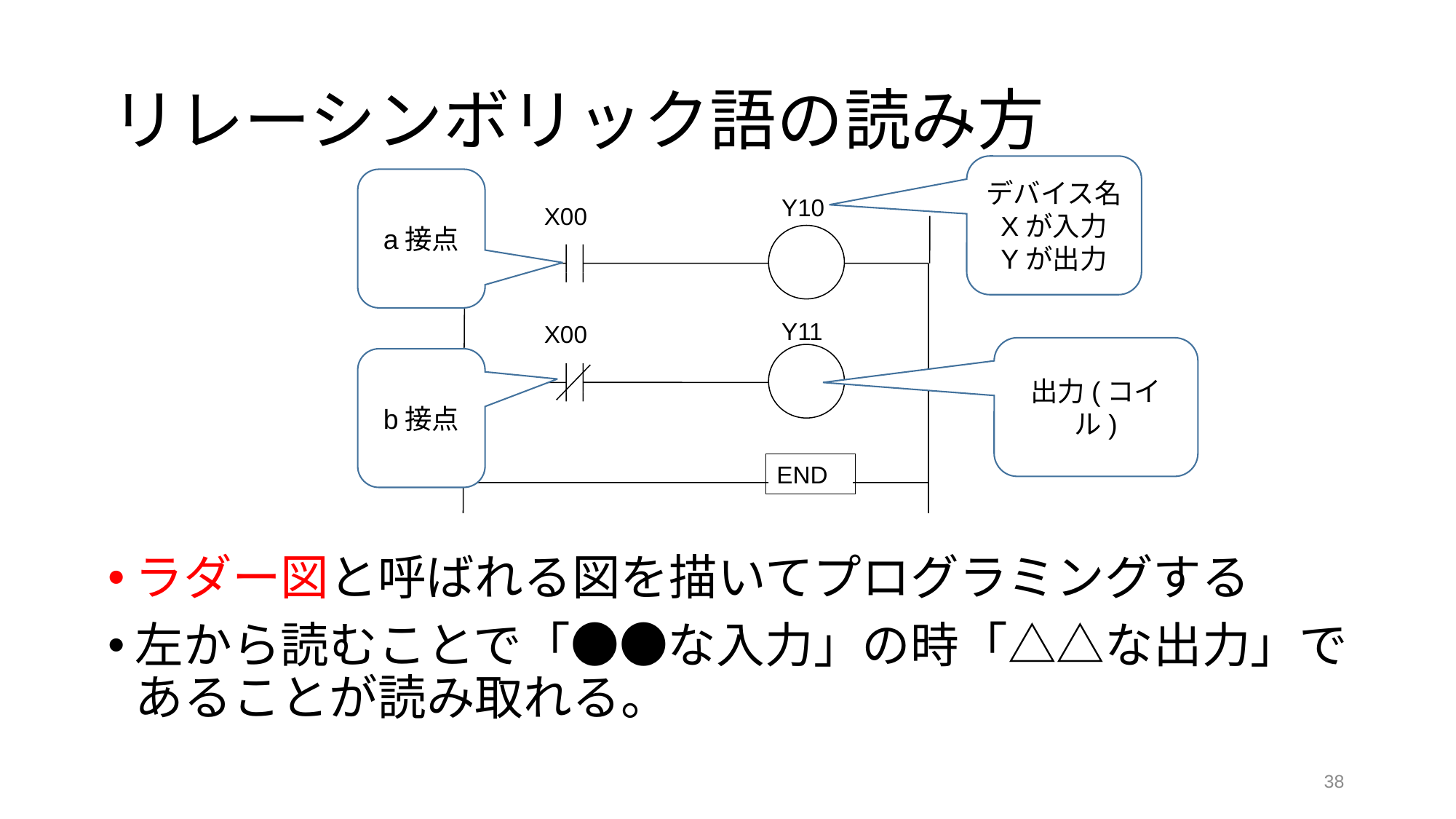

# リレーシンボリック語の読み方
デバイス名
Xが入力
Yが出力
a接点
Y10
X00

Y11
X00

END

出力(コイル)
b接点
ラダー図と呼ばれる図を描いてプログラミングする
左から読むことで「●●な入力」の時「△△な出力」であることが読み取れる。
38